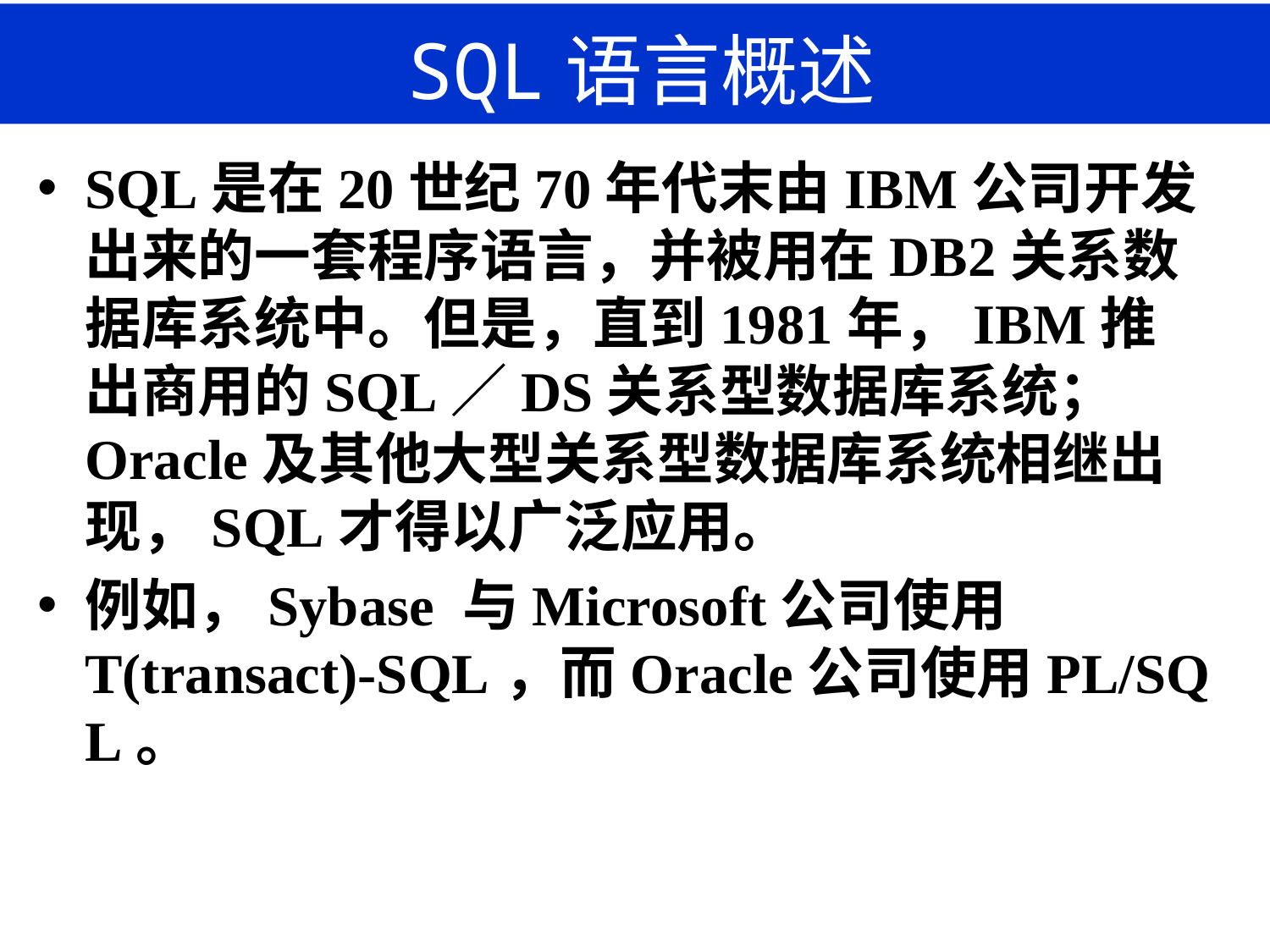

# SQL语言概述
SQL是在20世纪70年代末由IBM公司开发出来的一套程序语言，并被用在DB2关系数据库系统中。但是，直到1981年，IBM推出商用的SQL／DS关系型数据库系统；Oracle及其他大型关系型数据库系统相继出现，SQL才得以广泛应用。
例如，Sybase 与Microsoft公司使用T(transact)-SQL，而Oracle公司使用PL/SQL。